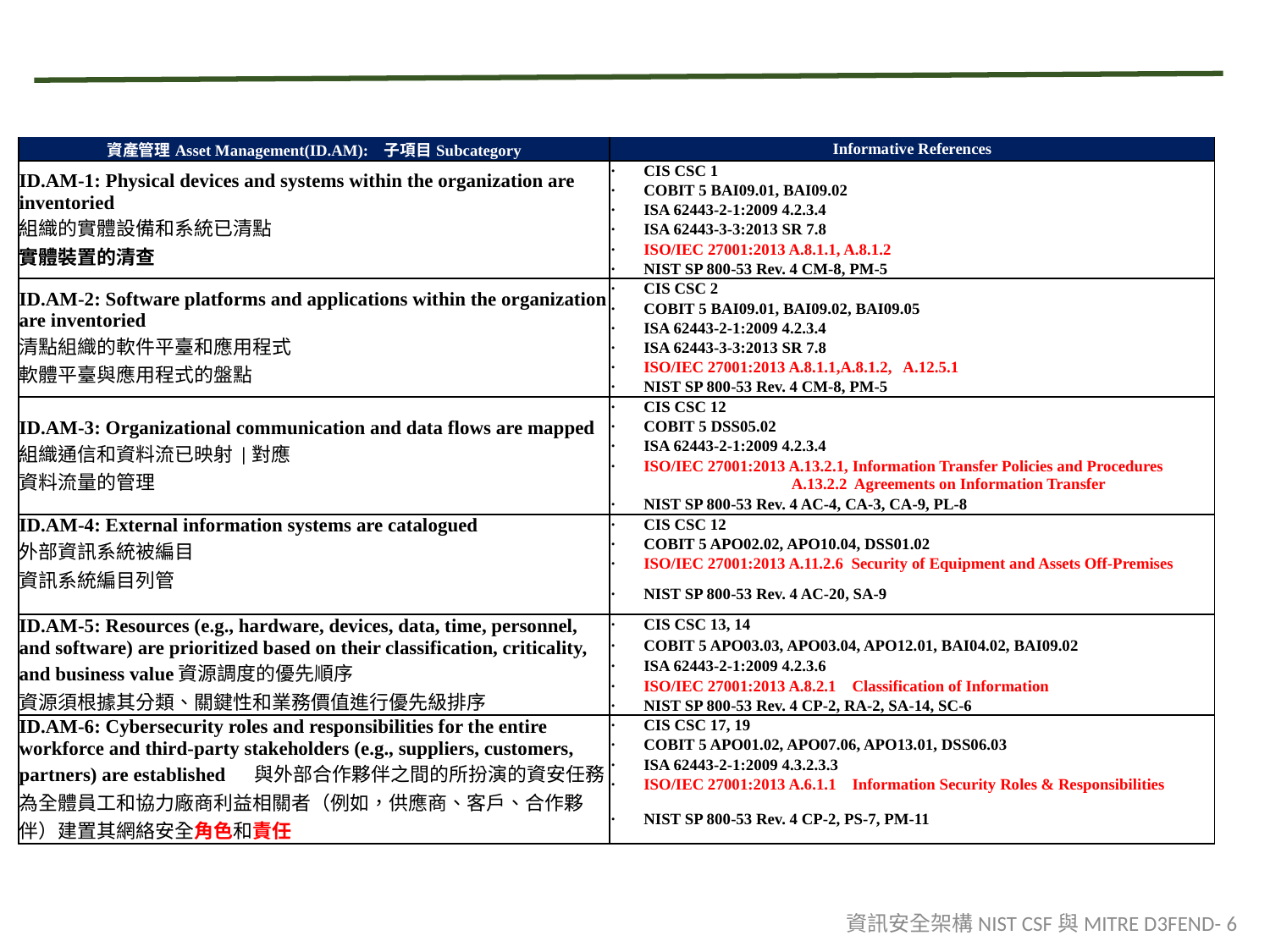

| 資產管理Asset Management(ID.AM): 子項目Subcategory | Informative References |
| --- | --- |
| ID.AM-1: Physical devices and systems within the organization are inventoried 組織的實體設備和系統已清點 實體裝置的清查 | ·       CIS CSC 1 |
|  | ·       COBIT 5 BAI09.01, BAI09.02 |
|  | ·       ISA 62443-2-1:2009 4.2.3.4 |
|  | ·       ISA 62443-3-3:2013 SR 7.8 |
|  | ·       ISO/IEC 27001:2013 A.8.1.1, A.8.1.2 |
|  | ·       NIST SP 800-53 Rev. 4 CM-8, PM-5 |
| ID.AM-2: Software platforms and applications within the organization are inventoried 清點組織的軟件平臺和應用程式 軟體平臺與應用程式的盤點 | ·       CIS CSC 2 |
|  | ·       COBIT 5 BAI09.01, BAI09.02, BAI09.05 |
|  | ·       ISA 62443-2-1:2009 4.2.3.4 |
|  | ·       ISA 62443-3-3:2013 SR 7.8 |
|  | ·       ISO/IEC 27001:2013 A.8.1.1,A.8.1.2, A.12.5.1 |
|  | ·       NIST SP 800-53 Rev. 4 CM-8, PM-5 |
| ID.AM-3: Organizational communication and data flows are mapped 組織通信和資料流已映射|對應 資料流量的管理 | ·       CIS CSC 12 |
|  | ·       COBIT 5 DSS05.02 |
|  | ·       ISA 62443-2-1:2009 4.2.3.4 |
|  | ·       ISO/IEC 27001:2013 A.13.2.1, Information Transfer Policies and Procedures A.13.2.2 Agreements on Information Transfer |
|  | ·       NIST SP 800-53 Rev. 4 AC-4, CA-3, CA-9, PL-8 |
| ID.AM-4: External information systems are catalogued 外部資訊系統被編目 資訊系統編目列管 | ·       CIS CSC 12 |
|  | ·       COBIT 5 APO02.02, APO10.04, DSS01.02 |
|  | ·       ISO/IEC 27001:2013 A.11.2.6 Security of Equipment and Assets Off-Premises |
|  | ·       NIST SP 800-53 Rev. 4 AC-20, SA-9 |
| ID.AM-5: Resources (e.g., hardware, devices, data, time, personnel, and software) are prioritized based on their classification, criticality, and business value資源調度的優先順序 資源須根據其分類、關鍵性和業務價值進行優先級排序 | ·       CIS CSC 13, 14 |
|  | ·       COBIT 5 APO03.03, APO03.04, APO12.01, BAI04.02, BAI09.02 |
|  | ·       ISA 62443-2-1:2009 4.2.3.6 |
|  | ·       ISO/IEC 27001:2013 A.8.2.1 Classification of Information |
|  | ·       NIST SP 800-53 Rev. 4 CP-2, RA-2, SA-14, SC-6 |
| ID.AM-6: Cybersecurity roles and responsibilities for the entire workforce and third-party stakeholders (e.g., suppliers, customers, partners) are established 與外部合作夥伴之間的所扮演的資安任務 為全體員工和協力廠商利益相關者（例如，供應商、客戶、合作夥伴）建置其網絡安全角色和責任 | ·       CIS CSC 17, 19 |
|  | ·       COBIT 5 APO01.02, APO07.06, APO13.01, DSS06.03 |
|  | ·       ISA 62443-2-1:2009 4.3.2.3.3 |
|  | ·       ISO/IEC 27001:2013 A.6.1.1 Information Security Roles & Responsibilities |
|  | ·       NIST SP 800-53 Rev. 4 CP-2, PS-7, PM-11 |
資訊安全架構NIST CSF與MITRE D3FEND- 6